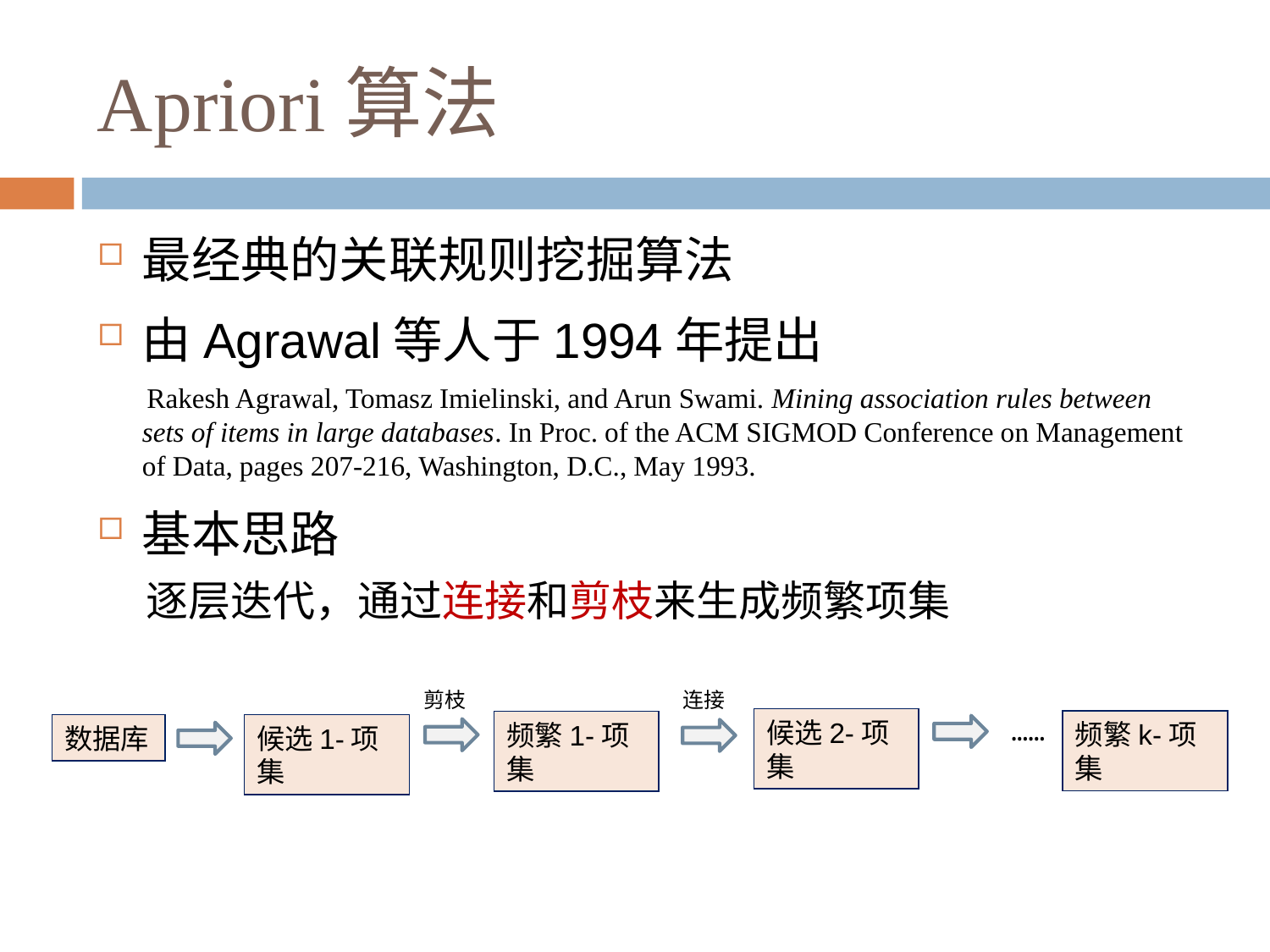

# Apriori算法
15
最经典的关联规则挖掘算法
由Agrawal等人于1994年提出
       Rakesh Agrawal, Tomasz Imielinski, and Arun Swami. Mining association rules between    sets of items in large databases. In Proc. of the ACM SIGMOD Conference on Management of Data, pages 207-216, Washington, D.C., May 1993.
基本思路
    逐层迭代，通过连接和剪枝来生成频繁项集

剪枝
连接
……
候选2-项集
频繁k-项集
频繁1-项集
数据库
候选1-项集